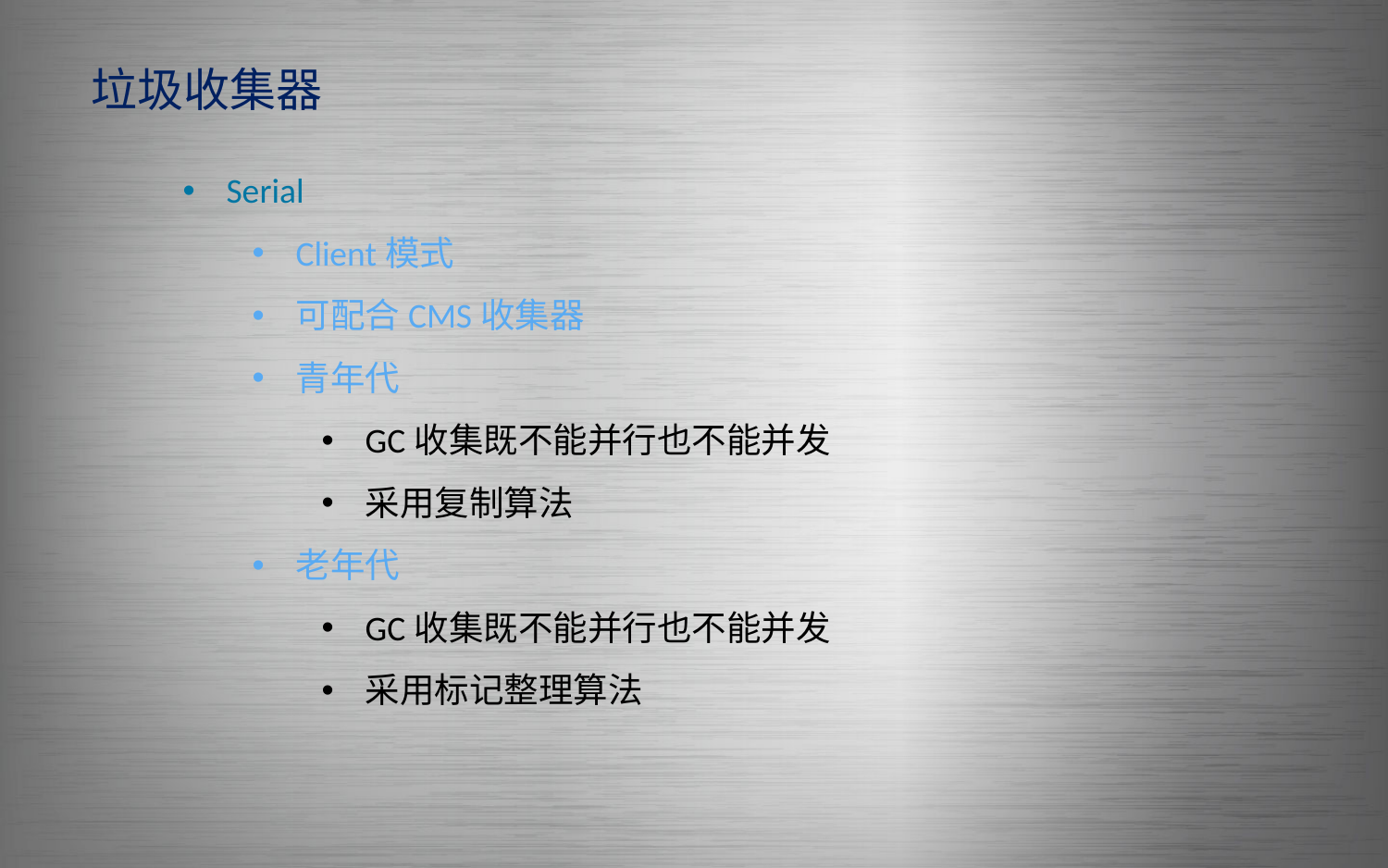

垃圾收集器
Serial
Client模式
可配合CMS收集器
青年代
GC收集既不能并行也不能并发
采用复制算法
老年代
GC收集既不能并行也不能并发
采用标记整理算法